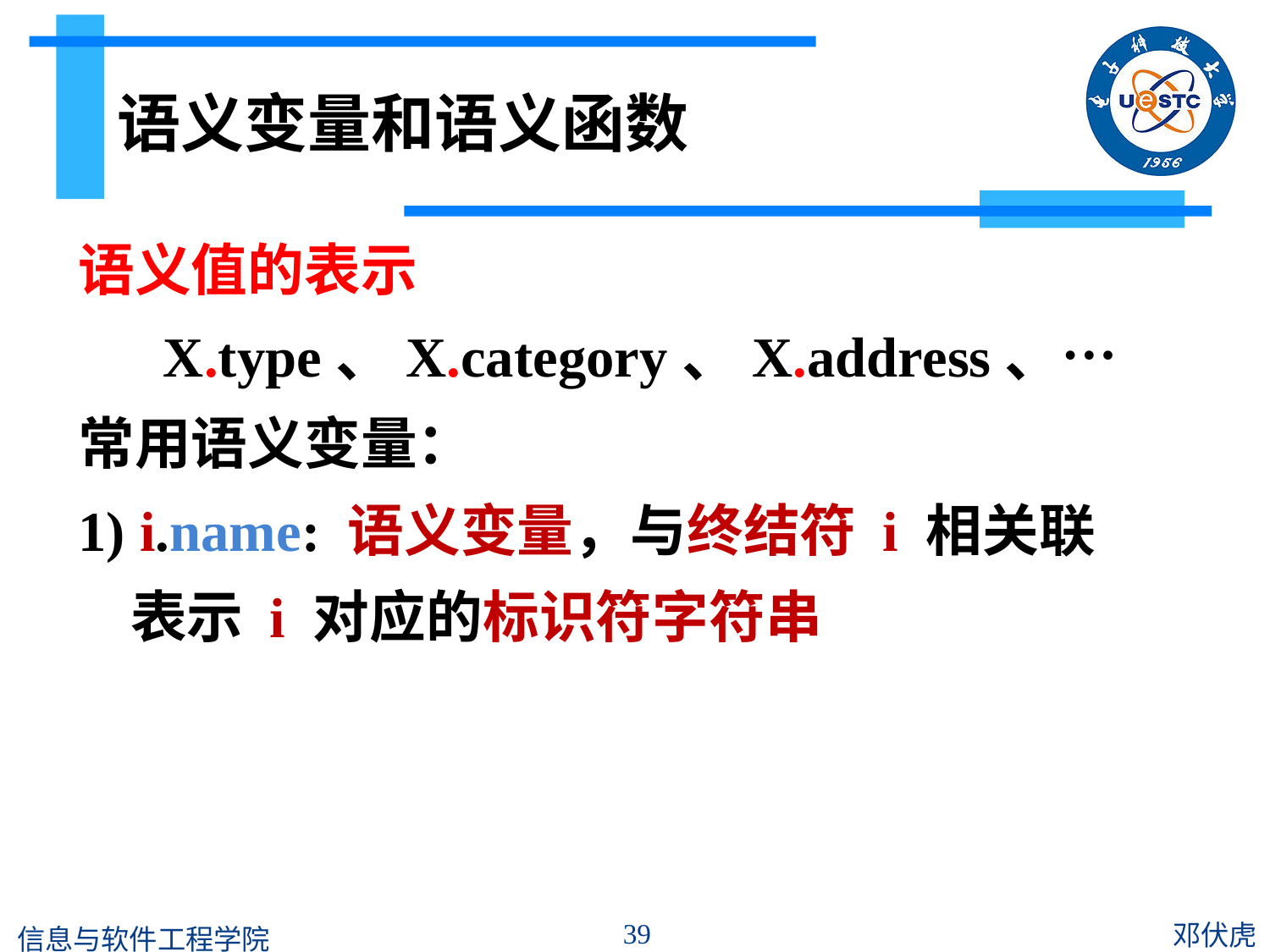

# 语义变量和语义函数
语义值的表示
      X.type、X.category、X.address、…
常用语义变量：
1) i.name: 语义变量，与终结符 i 相关联
   表示 i 对应的标识符字符串

39
邓伏虎
信息与软件工程学院